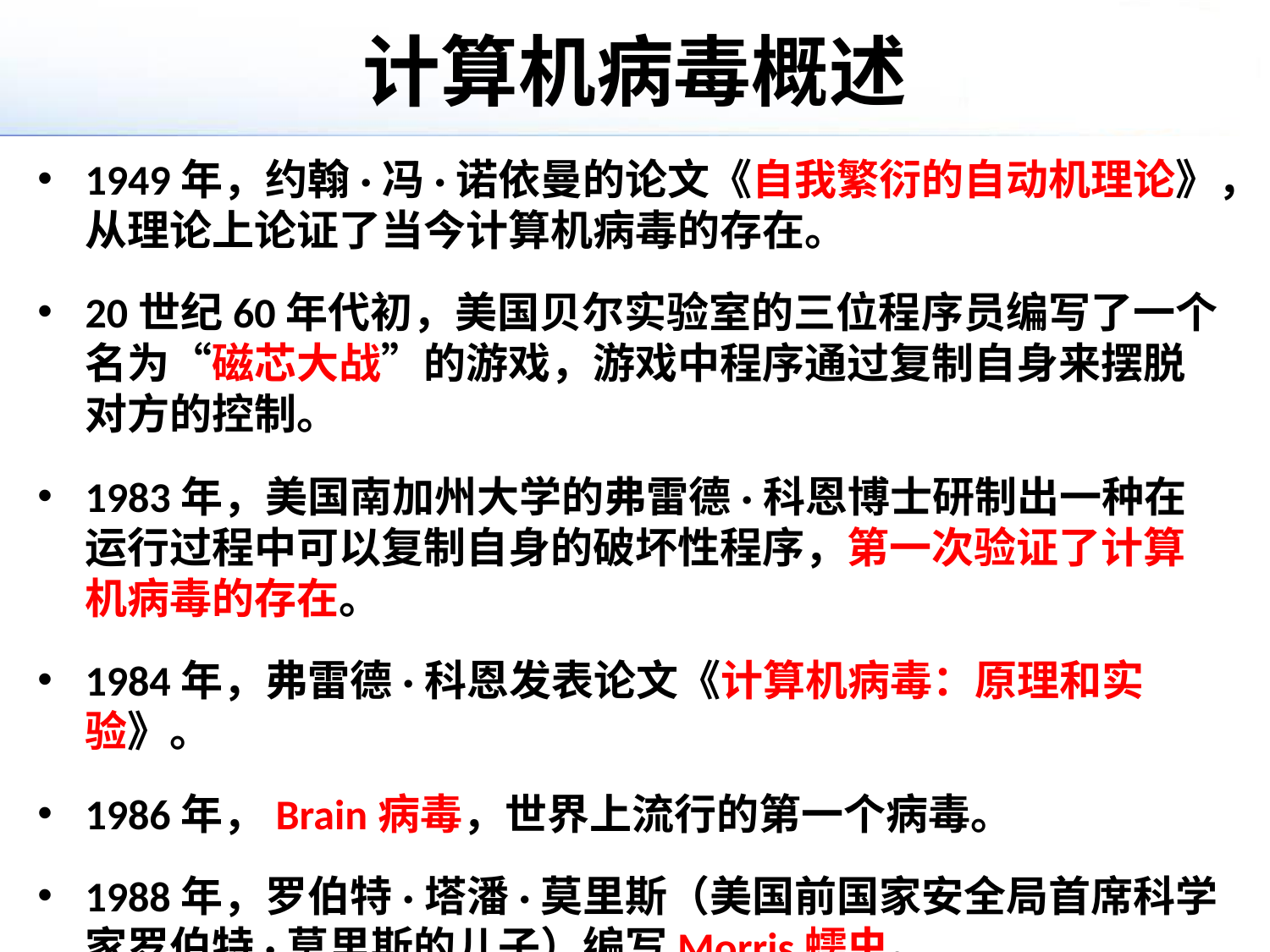

# 计算机病毒概述
1949年，约翰·冯·诺依曼的论文《自我繁衍的自动机理论》，从理论上论证了当今计算机病毒的存在。
20世纪60年代初，美国贝尔实验室的三位程序员编写了一个名为“磁芯大战”的游戏，游戏中程序通过复制自身来摆脱对方的控制。
1983年，美国南加州大学的弗雷德·科恩博士研制出一种在运行过程中可以复制自身的破坏性程序，第一次验证了计算机病毒的存在。
1984年，弗雷德·科恩发表论文《计算机病毒：原理和实验》。
1986年，Brain病毒，世界上流行的第一个病毒。
1988年，罗伯特·塔潘·莫里斯（美国前国家安全局首席科学家罗伯特·莫里斯的儿子）编写Morris蠕虫。